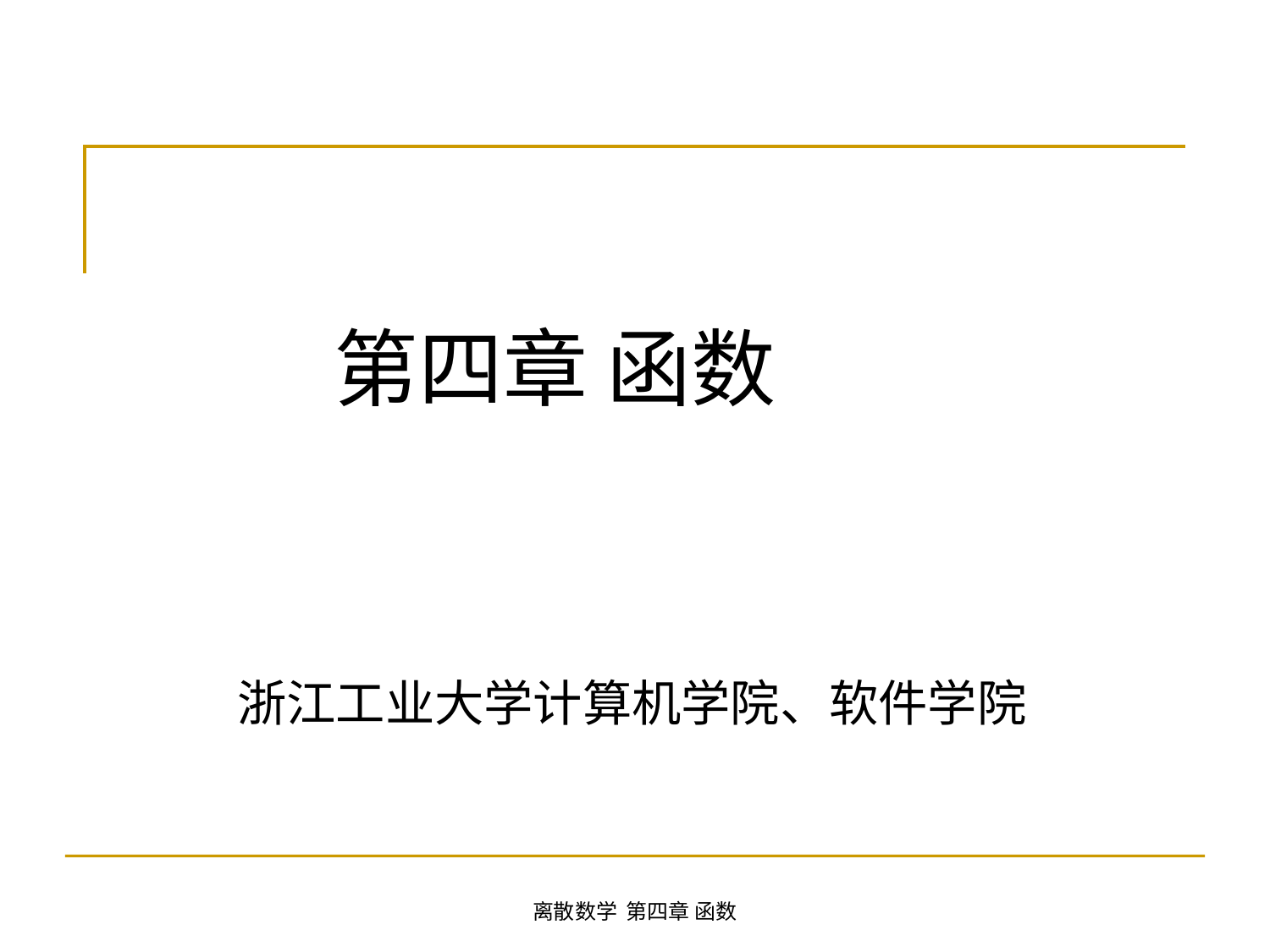

第四章 函数
浙江工业大学计算机学院、软件学院

离散数学  第四章 函数
1